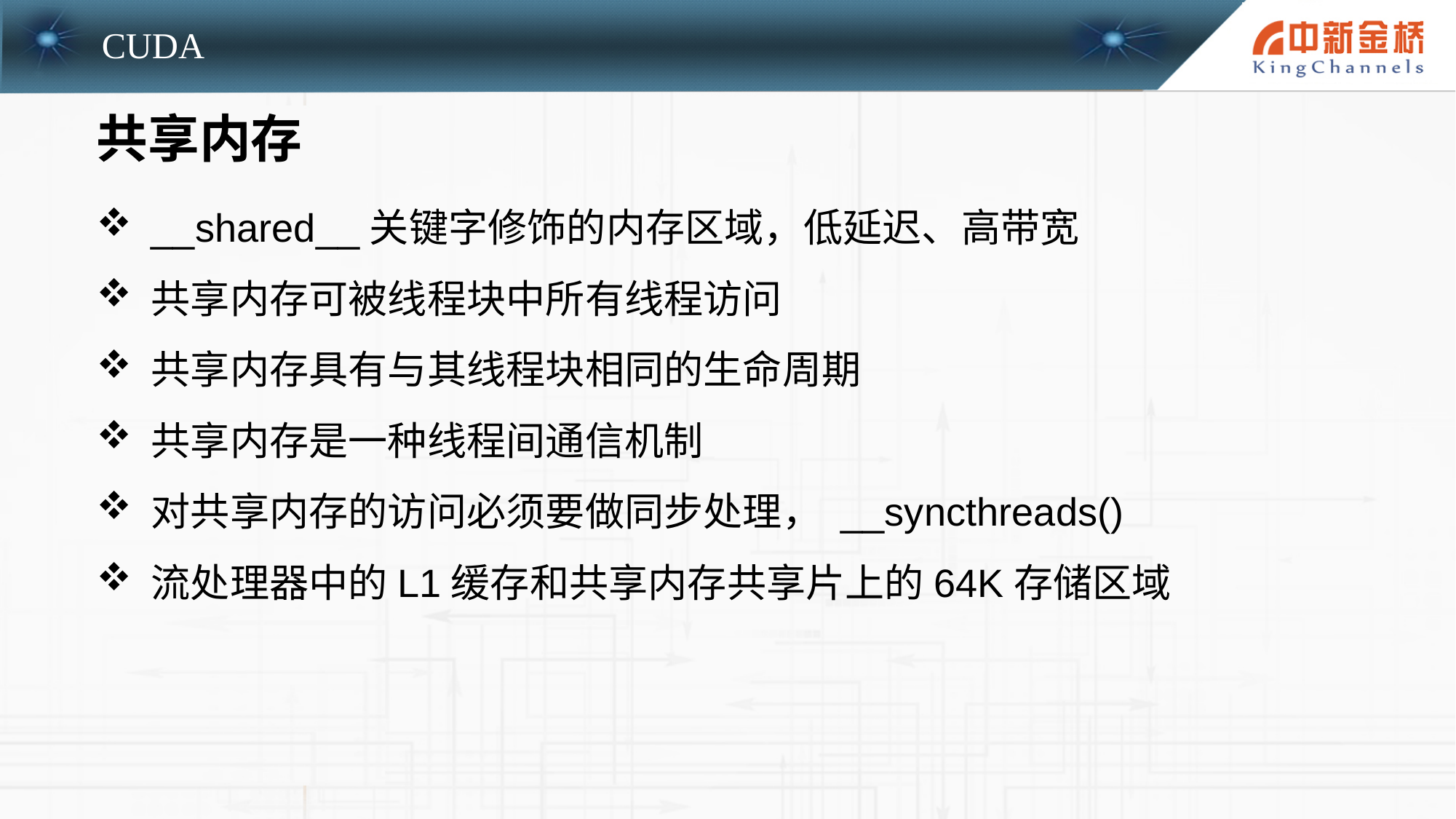

共享内存
__shared__关键字修饰的内存区域，低延迟、高带宽
共享内存可被线程块中所有线程访问
共享内存具有与其线程块相同的生命周期
共享内存是一种线程间通信机制
对共享内存的访问必须要做同步处理， __syncthreads()
流处理器中的L1缓存和共享内存共享片上的64K存储区域